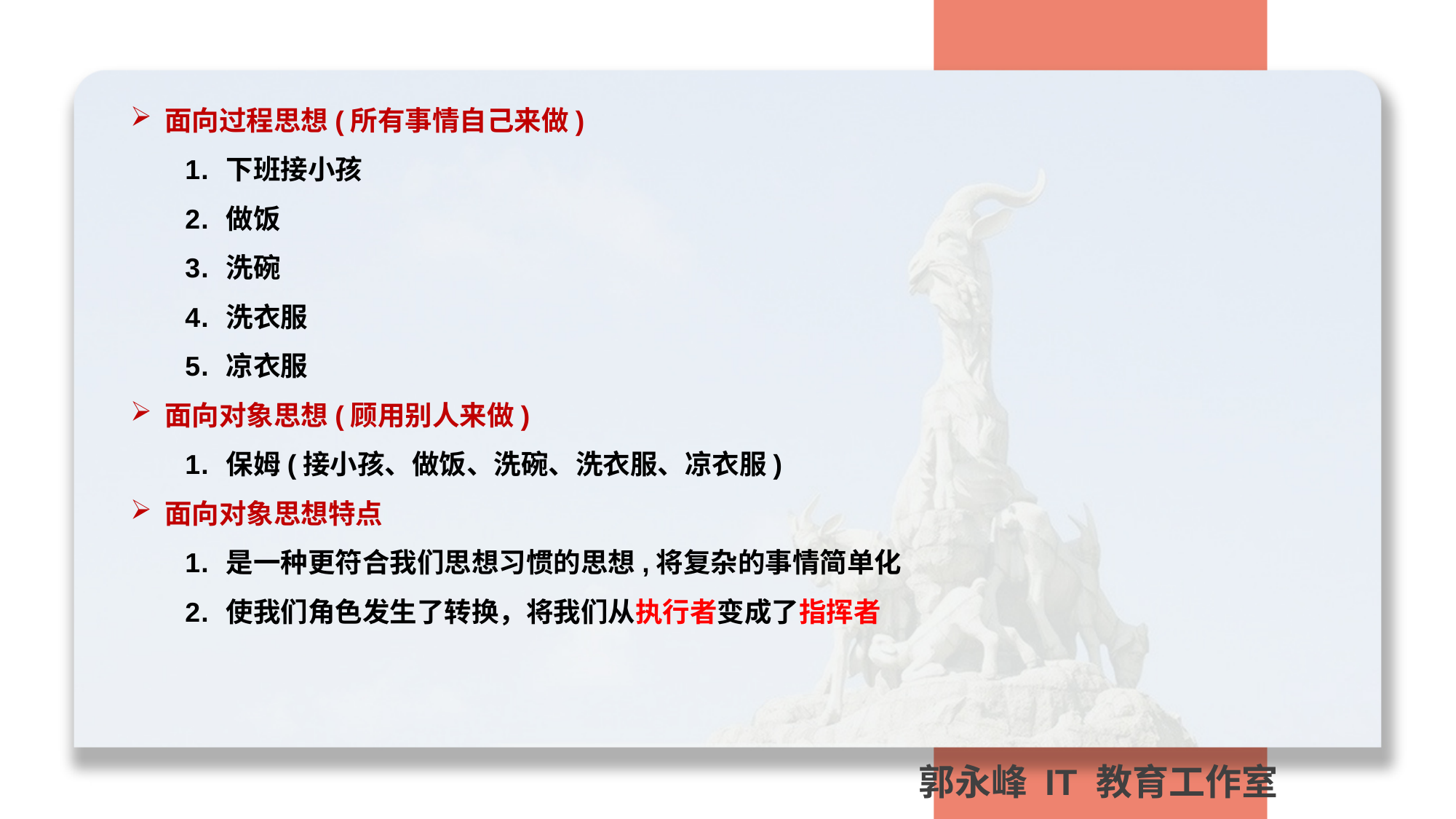

面向过程思想(所有事情自己来做)
下班接小孩
做饭
洗碗
洗衣服
凉衣服
面向对象思想(顾用别人来做)
保姆(接小孩、做饭、洗碗、洗衣服、凉衣服)
面向对象思想特点
是一种更符合我们思想习惯的思想,将复杂的事情简单化
使我们角色发生了转换，将我们从执行者变成了指挥者